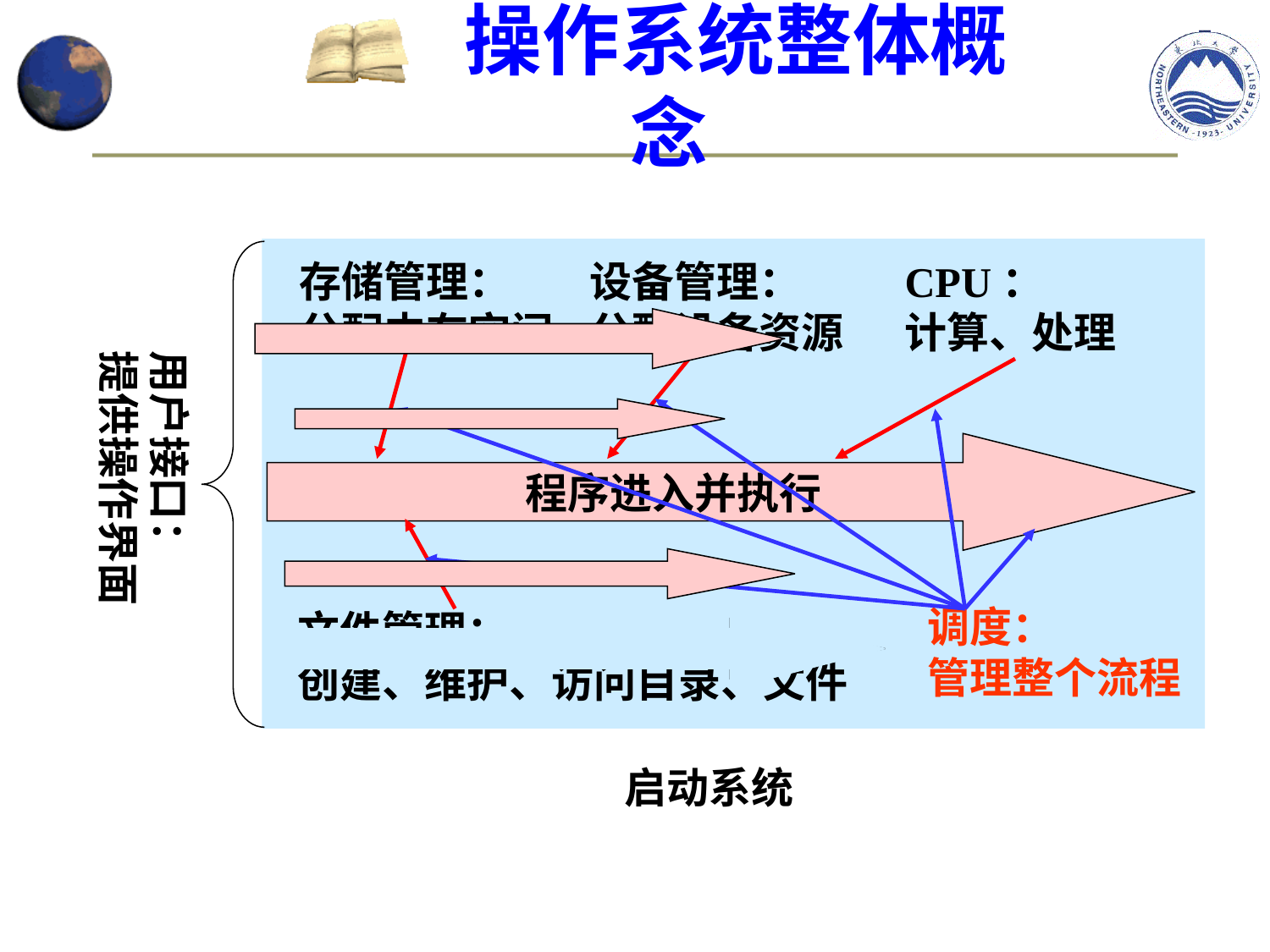

操作系统整体概念

启动系统

用户接口：
提供操作界面
存储管理： 分配内存空间

设备管理： 分配设备资源

CPU：
计算、处理

调度：
管理整个流程
程序进入并执行

文件管理：
创建、维护、访问目录、文件